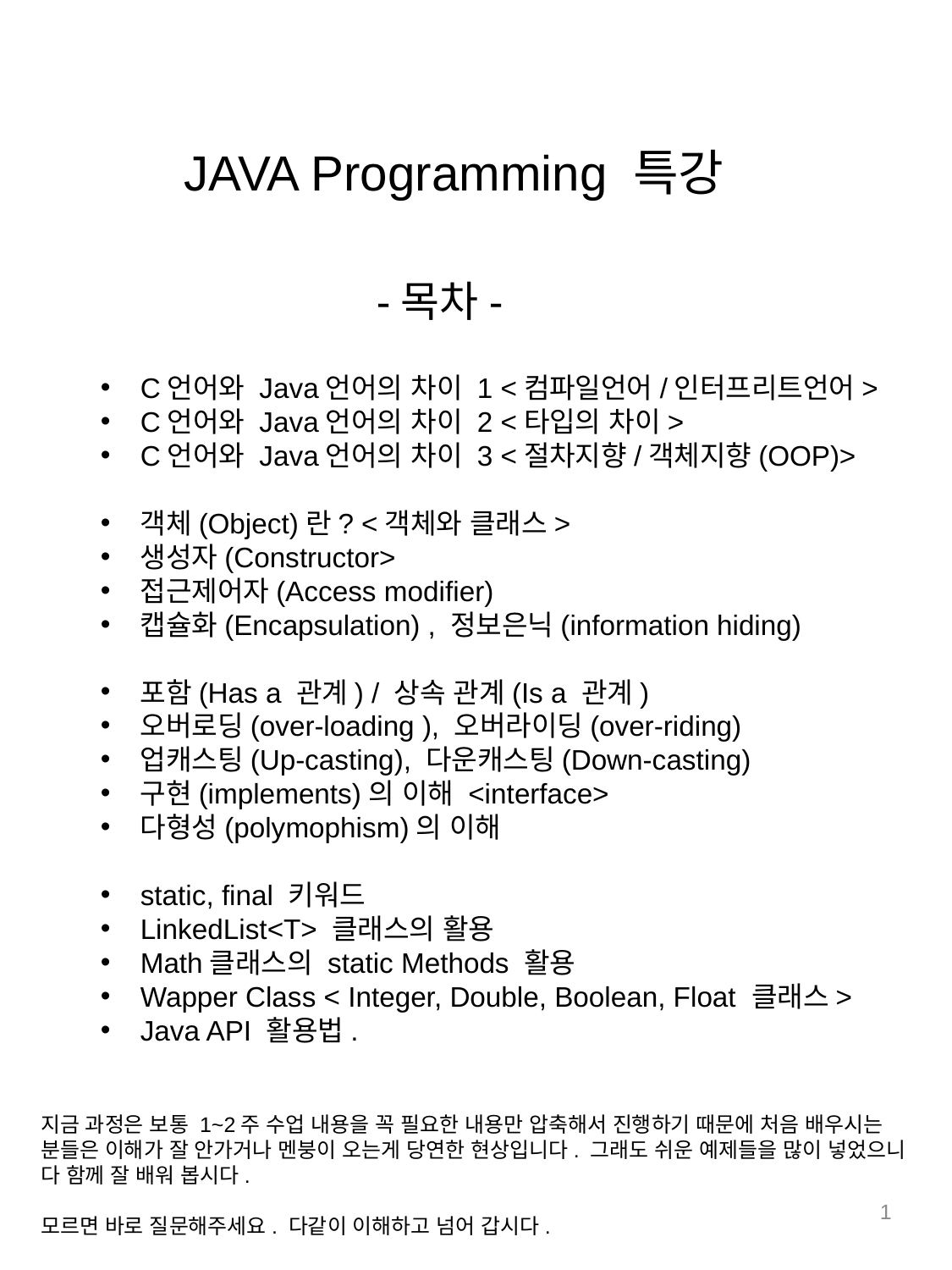

JAVA Programming 특강
-목차-
C언어와 Java언어의 차이 1 <컴파일언어/인터프리트언어>
C언어와 Java언어의 차이 2 <타입의 차이>
C언어와 Java언어의 차이 3 <절차지향/객체지향(OOP)>

객체(Object)란? <객체와 클래스>
생성자(Constructor>
접근제어자(Access modifier)
캡슐화(Encapsulation) , 정보은닉(information hiding)

포함(Has a 관계) / 상속 관계(Is a 관계)
오버로딩(over-loading ), 오버라이딩(over-riding)
업캐스팅(Up-casting), 다운캐스팅(Down-casting)
구현(implements)의 이해 <interface>
다형성(polymophism)의 이해

static, final 키워드
LinkedList<T> 클래스의 활용
Math클래스의 static Methods 활용
Wapper Class < Integer, Double, Boolean, Float 클래스>
Java API 활용법.

지금 과정은 보통 1~2주 수업 내용을 꼭 필요한 내용만 압축해서 진행하기 때문에 처음 배우시는 분들은 이해가 잘 안가거나 멘붕이 오는게 당연한 현상입니다. 그래도 쉬운 예제들을 많이 넣었으니 다 함께 잘 배워 봅시다.

모르면 바로 질문해주세요. 다같이 이해하고 넘어 갑시다.
1